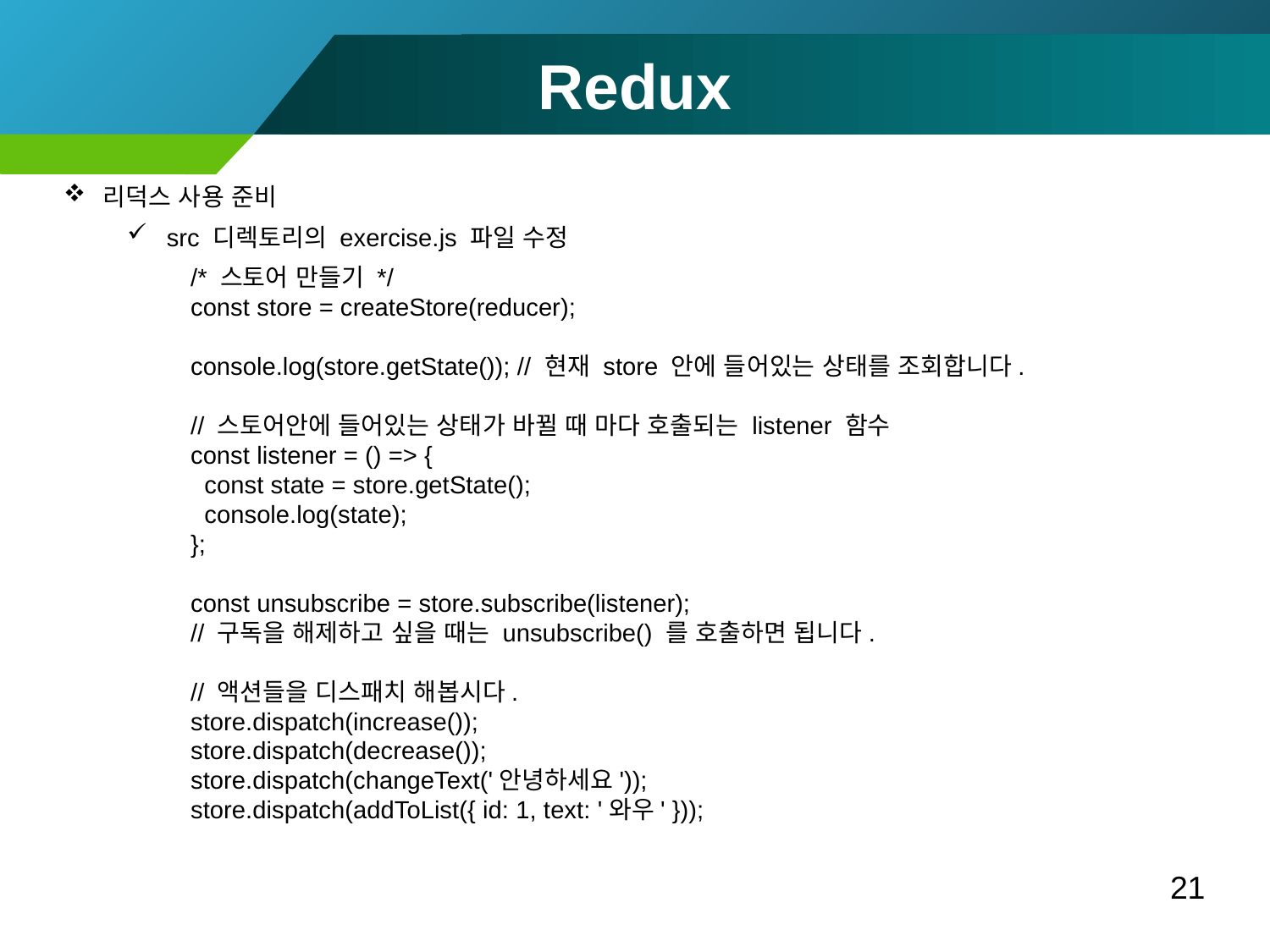

Redux
리덕스 사용 준비
src 디렉토리의 exercise.js 파일 수정
/* 스토어 만들기 */
const store = createStore(reducer);

console.log(store.getState()); // 현재 store 안에 들어있는 상태를 조회합니다.

// 스토어안에 들어있는 상태가 바뀔 때 마다 호출되는 listener 함수
const listener = () => {
  const state = store.getState();
  console.log(state);
};

const unsubscribe = store.subscribe(listener);
// 구독을 해제하고 싶을 때는 unsubscribe() 를 호출하면 됩니다.

// 액션들을 디스패치 해봅시다.
store.dispatch(increase());
store.dispatch(decrease());
store.dispatch(changeText('안녕하세요'));
store.dispatch(addToList({ id: 1, text: '와우' }));
21